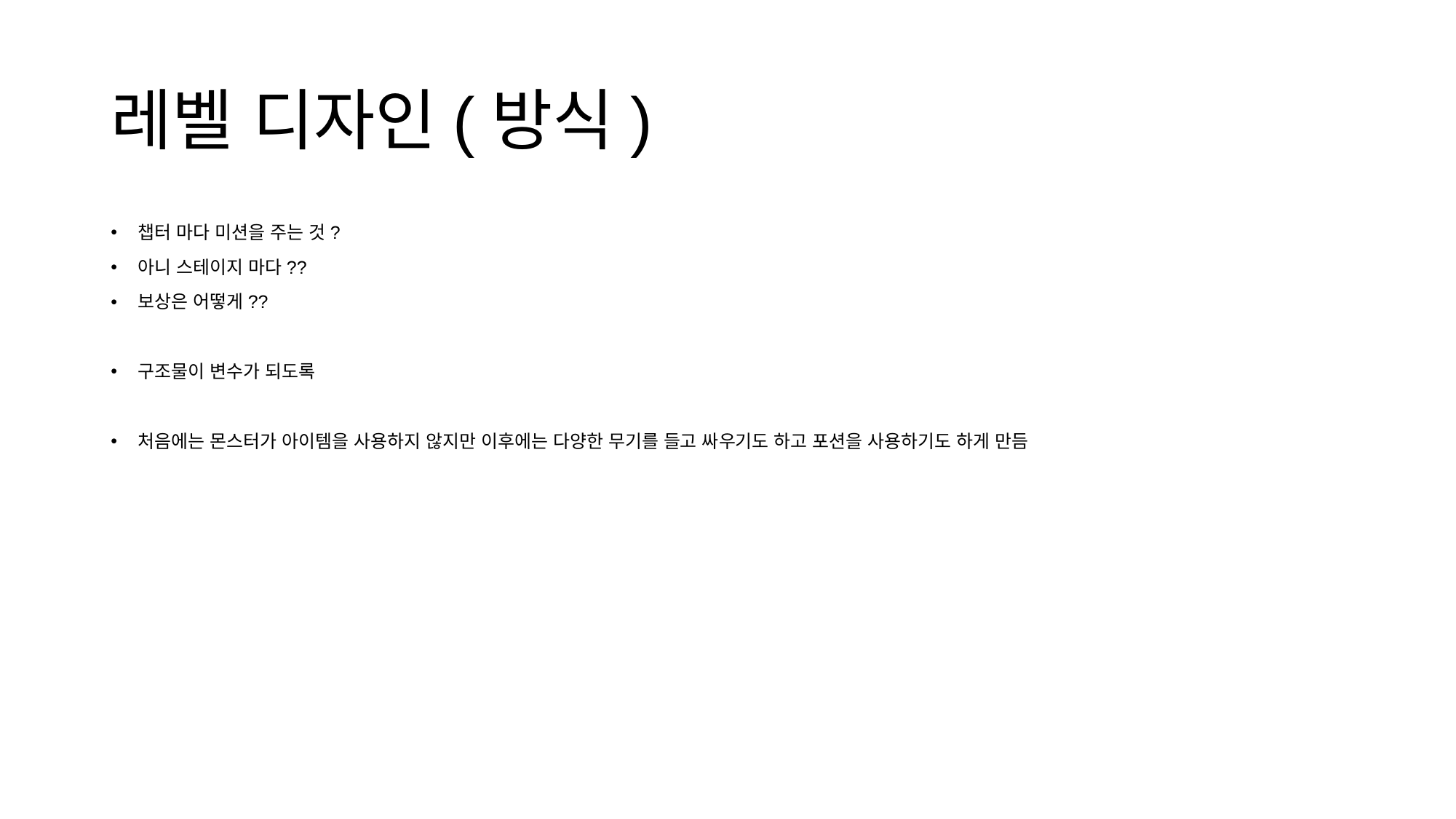

# 레벨 디자인(방식)
챕터 마다 미션을 주는 것?
아니 스테이지 마다??
보상은 어떻게??

구조물이 변수가 되도록

처음에는 몬스터가 아이템을 사용하지 않지만 이후에는 다양한 무기를 들고 싸우기도 하고 포션을 사용하기도 하게 만듬